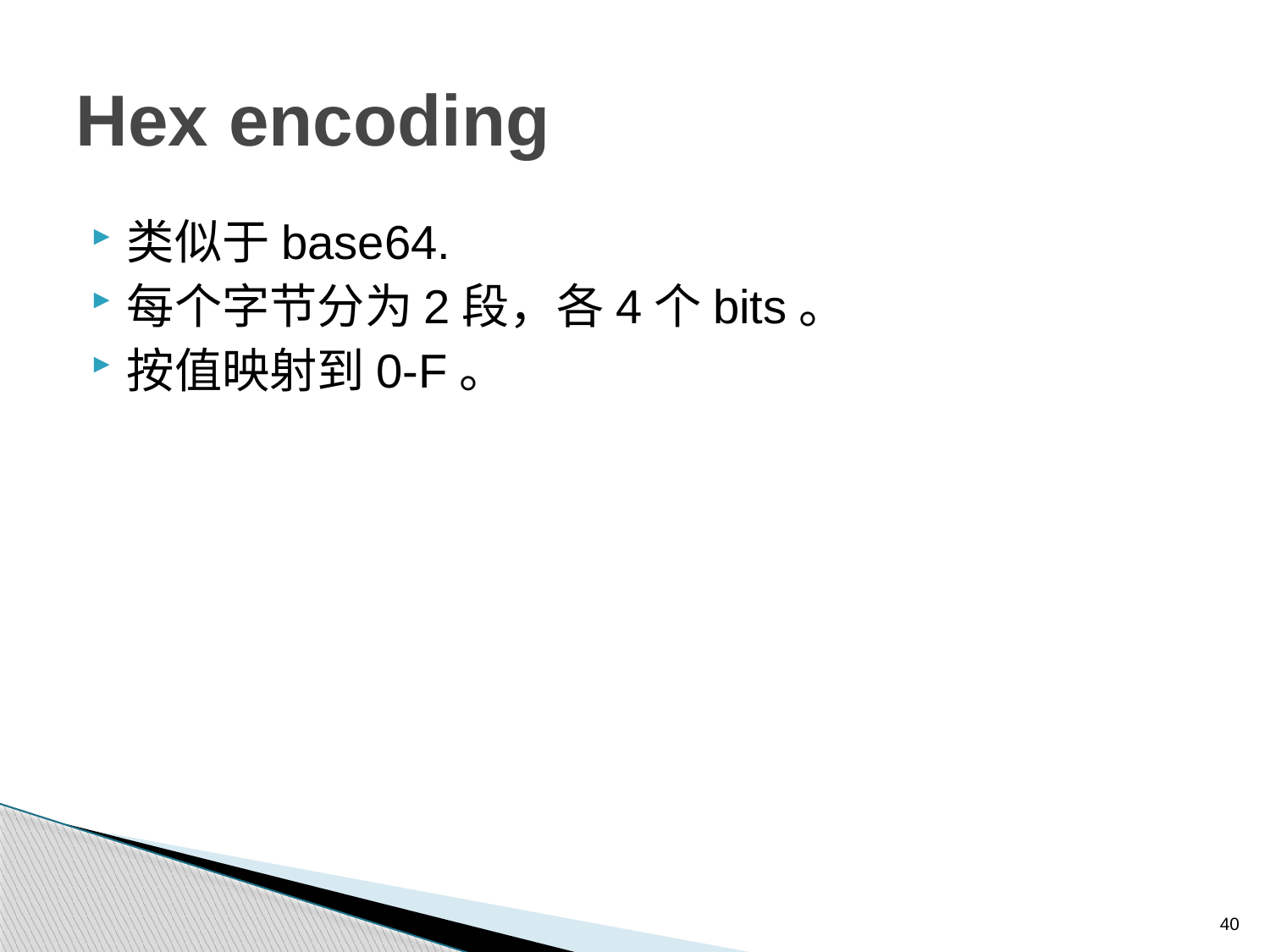

# Hex encoding
类似于base64.
每个字节分为2段，各4个bits。
按值映射到0-F。
40